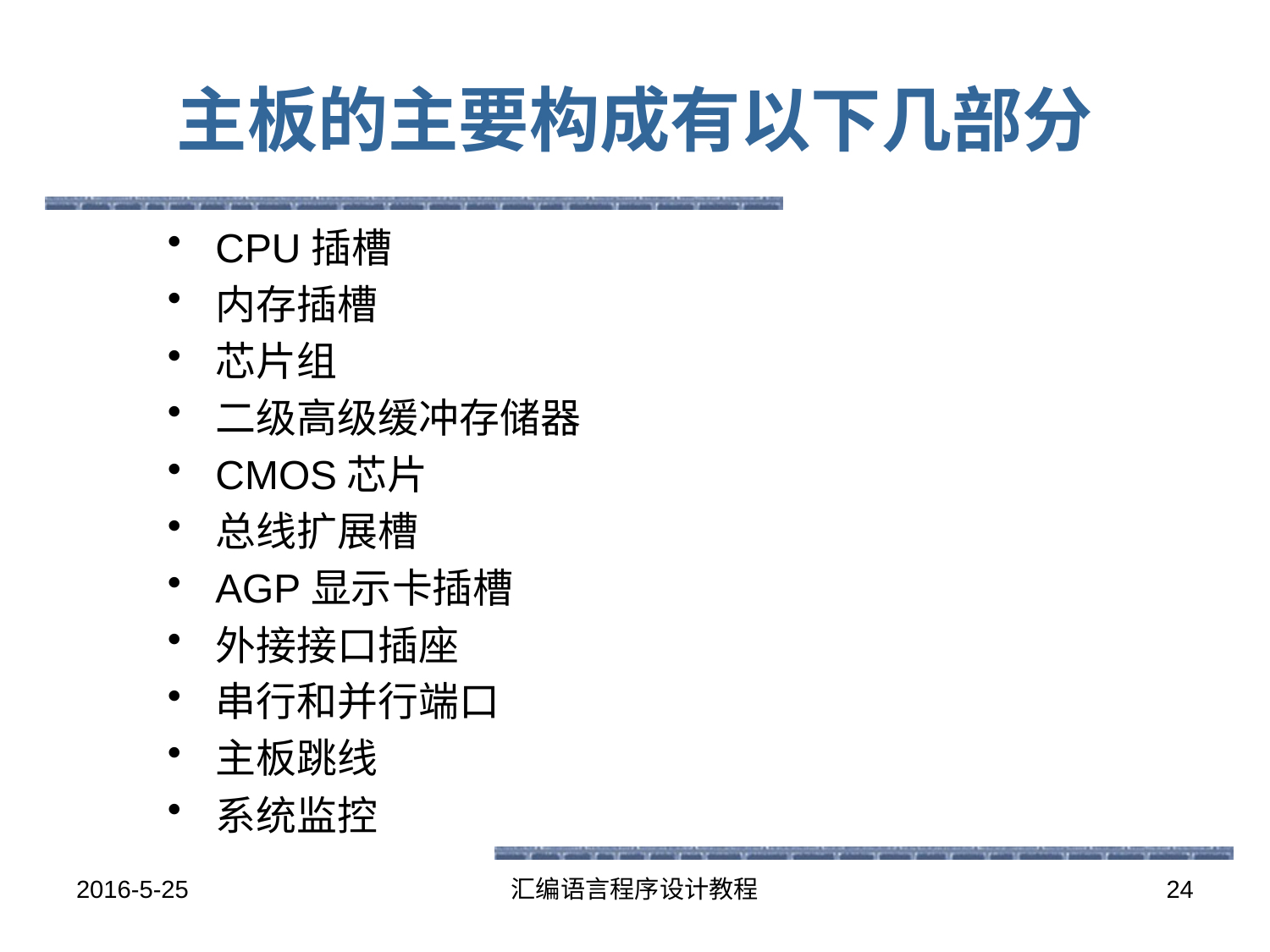

# 主板的主要构成有以下几部分
CPU插槽
内存插槽
芯片组
二级高级缓冲存储器
CMOS芯片
总线扩展槽
AGP显示卡插槽
外接接口插座
串行和并行端口
主板跳线
系统监控
2016-5-25
汇编语言程序设计教程
24